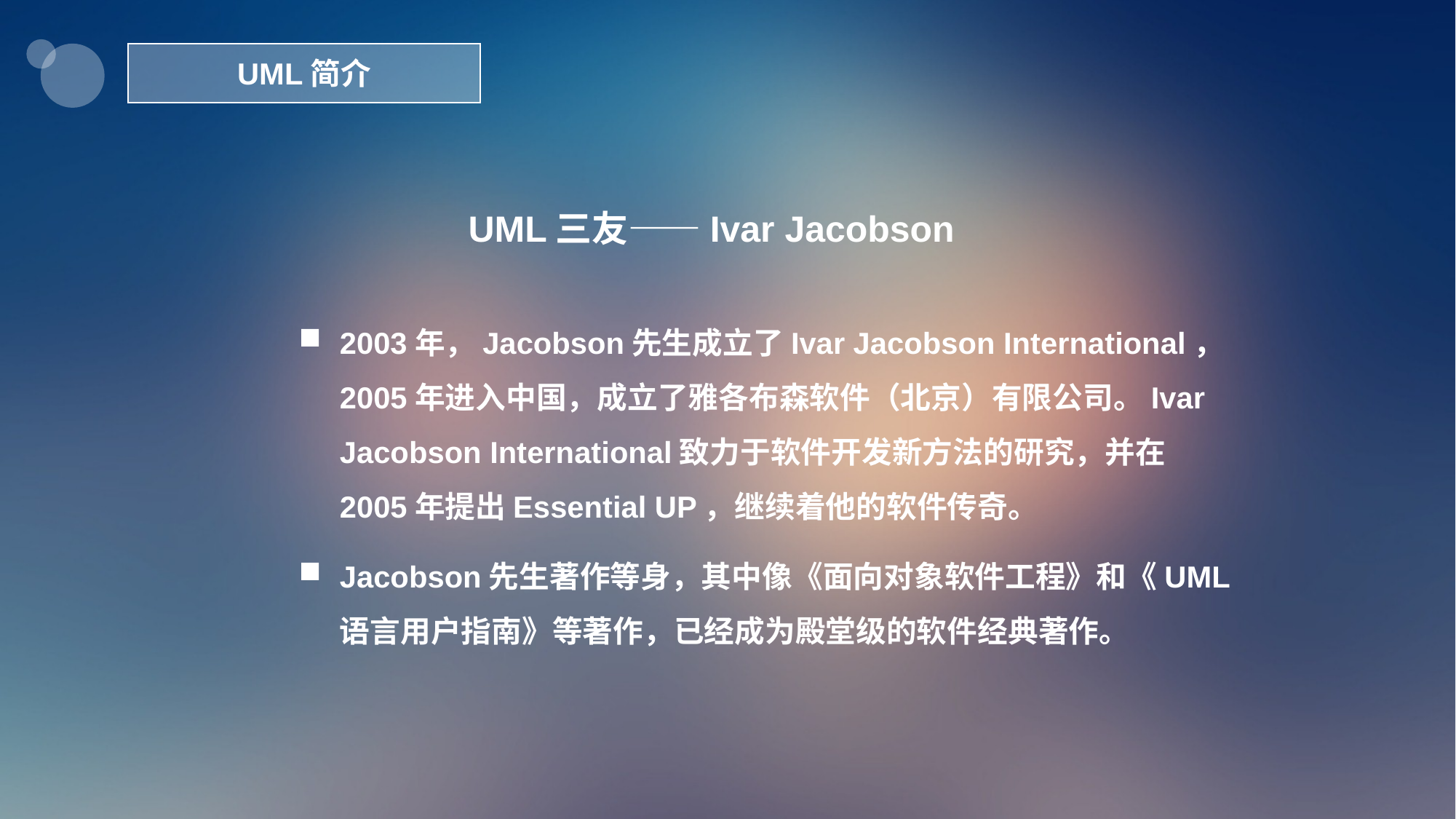

UML简介
UML三友——Ivar Jacobson

2003年，Jacobson先生成立了Ivar Jacobson International， 2005年进入中国，成立了雅各布森软件（北京）有限公司。Ivar Jacobson International致力于软件开发新方法的研究，并在2005年提出Essential UP，继续着他的软件传奇。
Jacobson先生著作等身，其中像《面向对象软件工程》和《UML语言用户指南》等著作，已经成为殿堂级的软件经典著作。